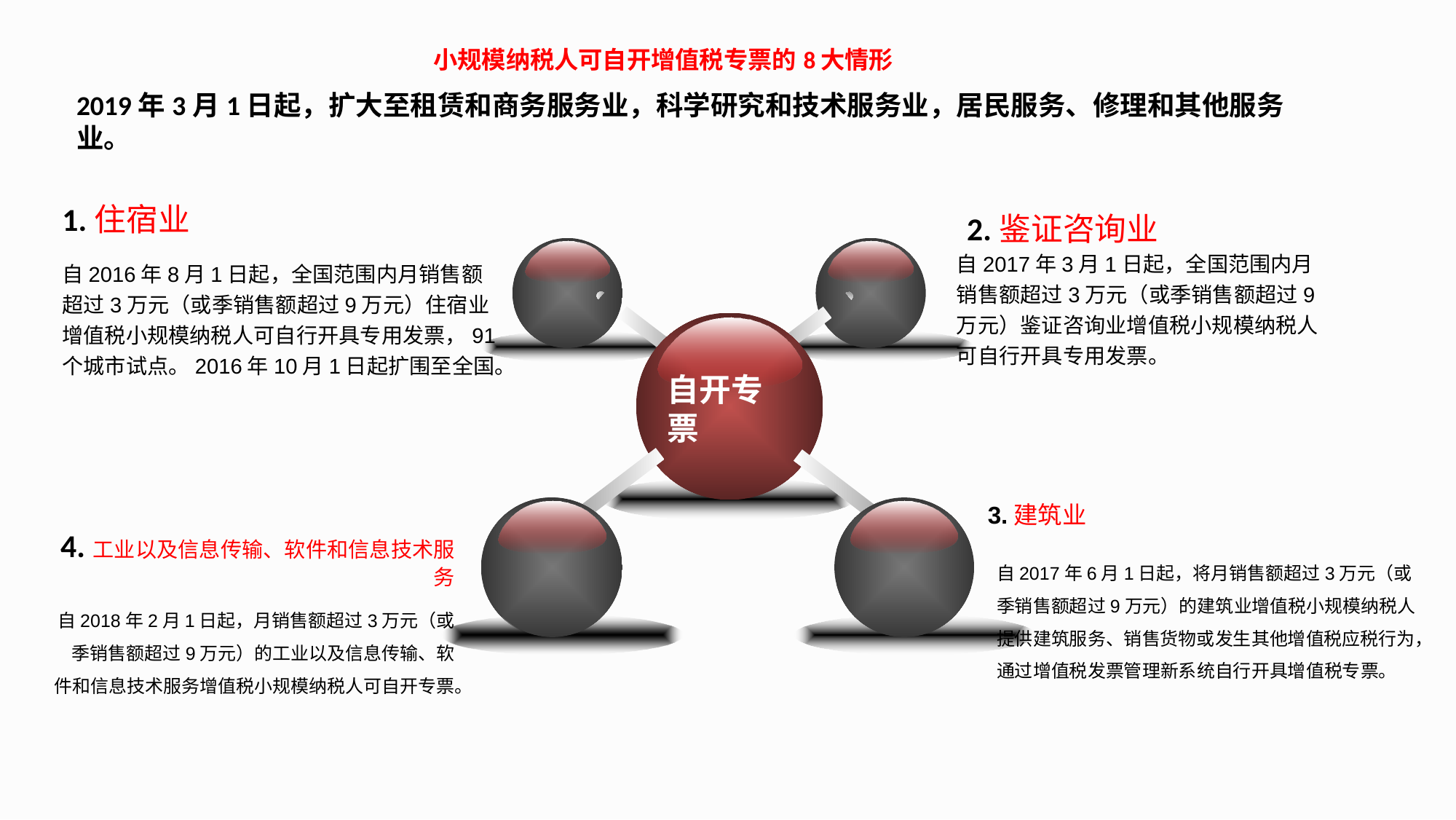

小规模纳税人可自开增值税专票的8大情形
2019年3月1日起，扩大至租赁和商务服务业，科学研究和技术服务业，居民服务、修理和其他服务业。
1.住宿业
2.鉴证咨询业

自2017年3月1日起，全国范围内月销售额超过3万元（或季销售额超过9万元）鉴证咨询业增值税小规模纳税人可自行开具专用发票。
自2016年8月1日起，全国范围内月销售额超过3万元（或季销售额超过9万元）住宿业增值税小规模纳税人可自行开具专用发票，91个城市试点。2016年10月1日起扩围至全国。

自开专票

3.建筑业

4.工业以及信息传输、软件和信息技术服务
自2017年6月1日起，将月销售额超过3万元（或季销售额超过9万元）的建筑业增值税小规模纳税人提供建筑服务、销售货物或发生其他增值税应税行为，通过增值税发票管理新系统自行开具增值税专票。
自2018年2月1日起，月销售额超过3万元（或季销售额超过9万元）的工业以及信息传输、软件和信息技术服务增值税小规模纳税人可自开专票。